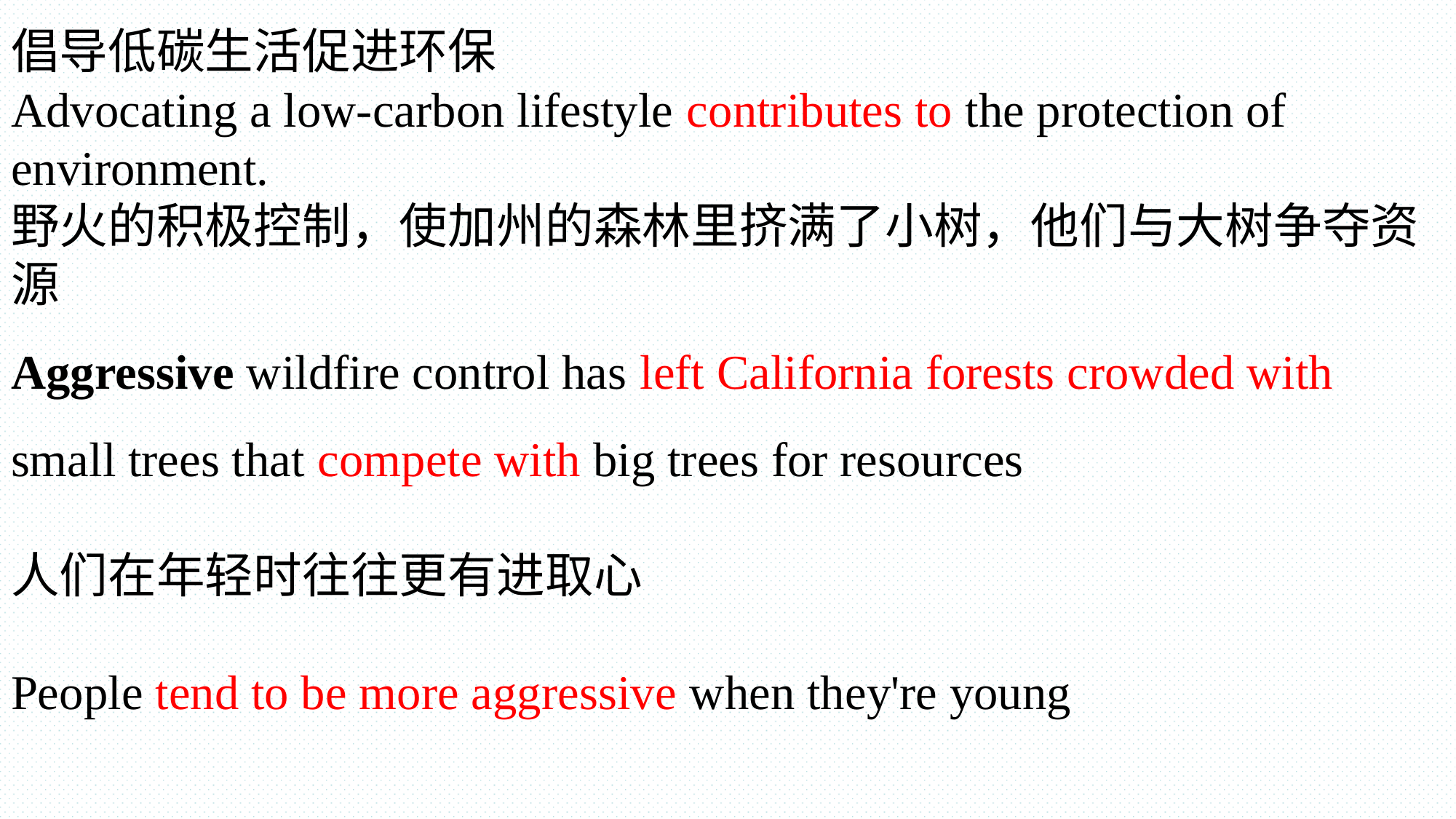

倡导低碳生活促进环保
Advocating a low-carbon lifestyle contributes to the protection of environment.
野火的积极控制，使加州的森林里挤满了小树，他们与大树争夺资源
Aggressive wildfire control has left California forests crowded with
small trees that compete with big trees for resources

人们在年轻时往往更有进取心

People tend to be more aggressive when they're young